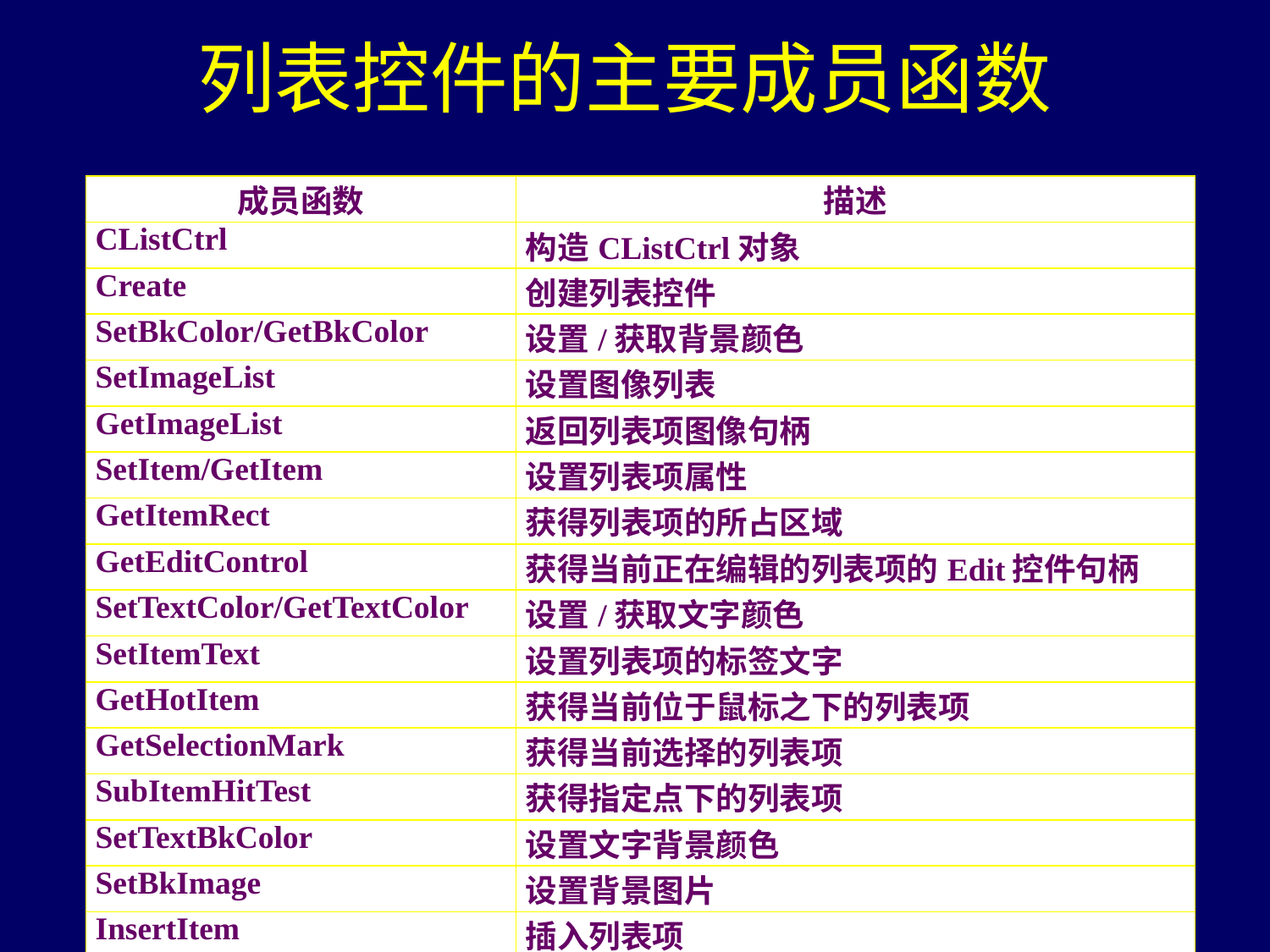

# 列表控件的主要成员函数
| 成员函数 | 描述 |
| --- | --- |
| CListCtrl | 构造CListCtrl对象 |
| Create | 创建列表控件 |
| SetBkColor/GetBkColor | 设置/获取背景颜色 |
| SetImageList | 设置图像列表 |
| GetImageList | 返回列表项图像句柄 |
| SetItem/GetItem | 设置列表项属性 |
| GetItemRect | 获得列表项的所占区域 |
| GetEditControl | 获得当前正在编辑的列表项的Edit控件句柄 |
| SetTextColor/GetTextColor | 设置/获取文字颜色 |
| SetItemText | 设置列表项的标签文字 |
| GetHotItem | 获得当前位于鼠标之下的列表项 |
| GetSelectionMark | 获得当前选择的列表项 |
| SubItemHitTest | 获得指定点下的列表项 |
| SetTextBkColor | 设置文字背景颜色 |
| SetBkImage | 设置背景图片 |
| InsertItem | 插入列表项 |
| EditLabel | 启动显示编辑标签文字 |
| CreateDragImage | 创建用于拖放的图片 |
137